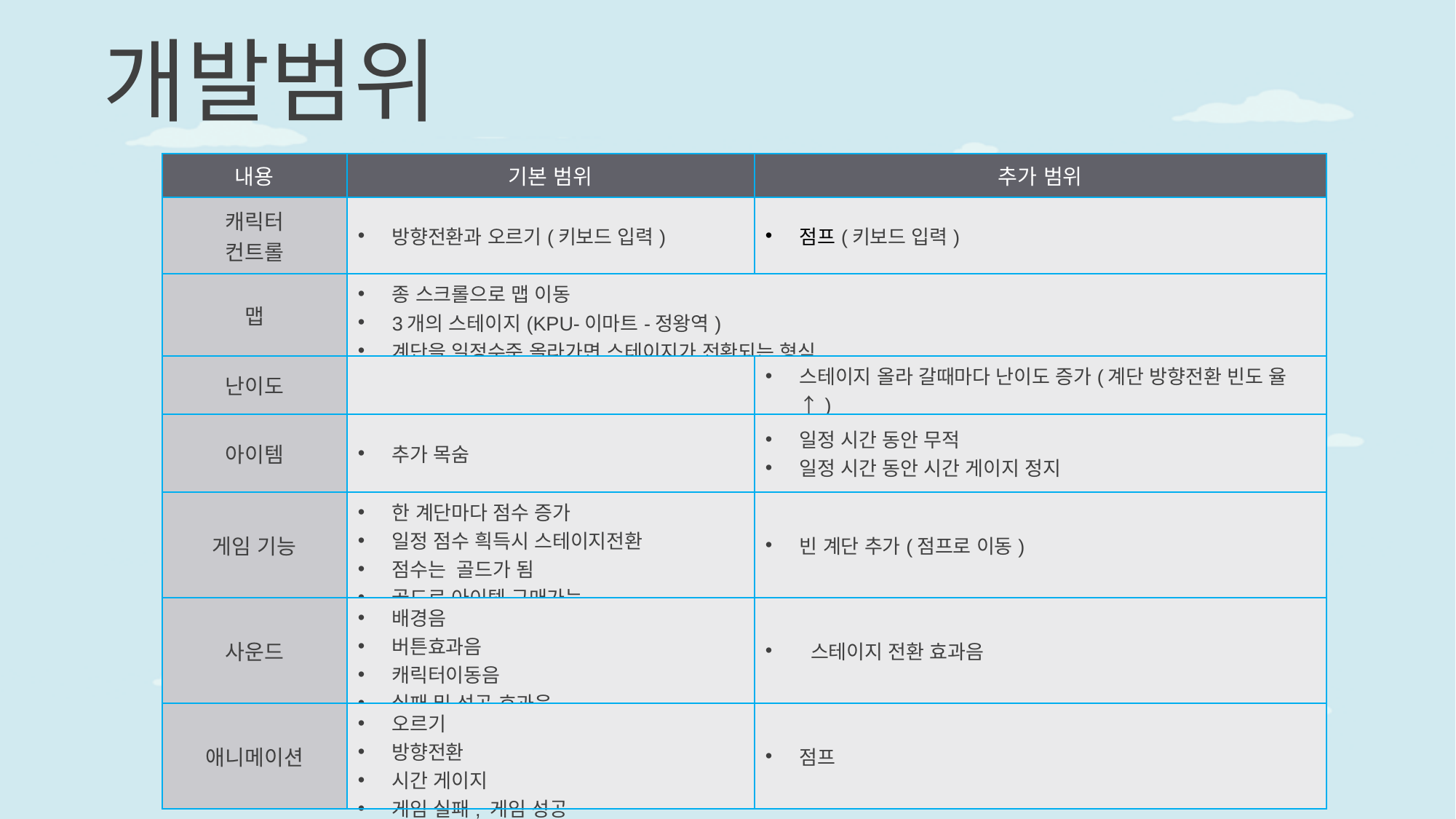

개발범위
| 내용 | 기본 범위 | 추가 범위 |
| --- | --- | --- |
| 캐릭터 컨트롤 | 방향전환과 오르기(키보드 입력) | 점프(키보드 입력) |
| 맵 | 종 스크롤으로 맵 이동 3개의 스테이지(KPU-이마트-정왕역) 계단을 일정수준 올라가면 스테이지가 전환되는 형식 |  |
| 난이도 |  | 스테이지 올라 갈때마다 난이도 증가(계단 방향전환 빈도 율↑) |
| 아이템 | 추가 목숨 | 일정 시간 동안 무적 일정 시간 동안 시간 게이지 정지 |
| 게임 기능 | 한 계단마다 점수 증가 일정 점수 흭득시 스테이지전환 점수는 골드가 됨 골드로 아이템 구매가능 | 빈 계단 추가(점프로 이동) |
| 사운드 | 배경음 버튼효과음 캐릭터이동음 실패 및 성공 효과음 | 스테이지 전환 효과음 |
| 애니메이션 | 오르기 방향전환 시간 게이지 게임 실패, 게임 성공 | 점프 |